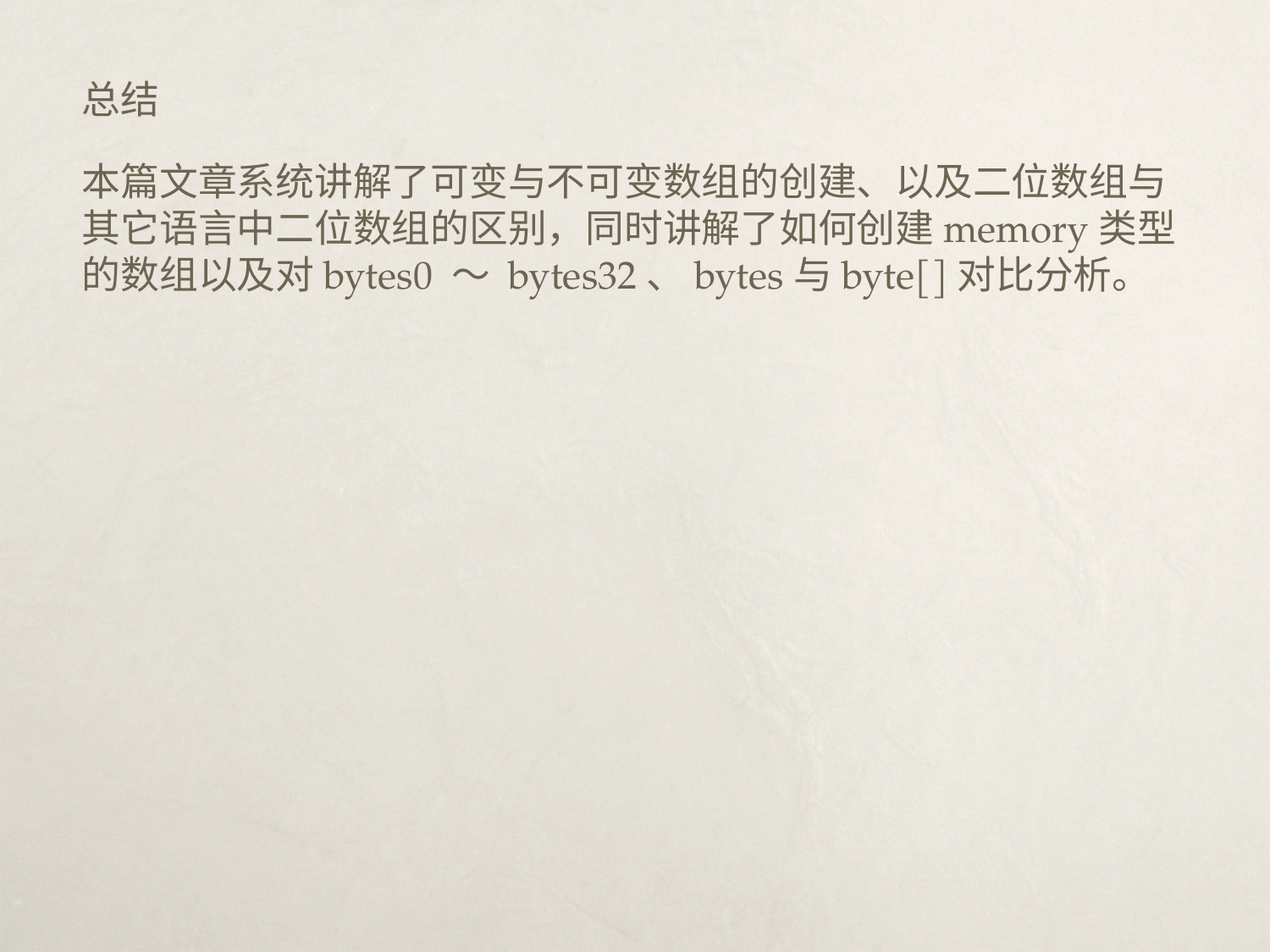

总结
本篇文章系统讲解了可变与不可变数组的创建、以及二位数组与其它语言中二位数组的区别，同时讲解了如何创建memory类型的数组以及对bytes0 ～ bytes32、bytes与byte[]对比分析。